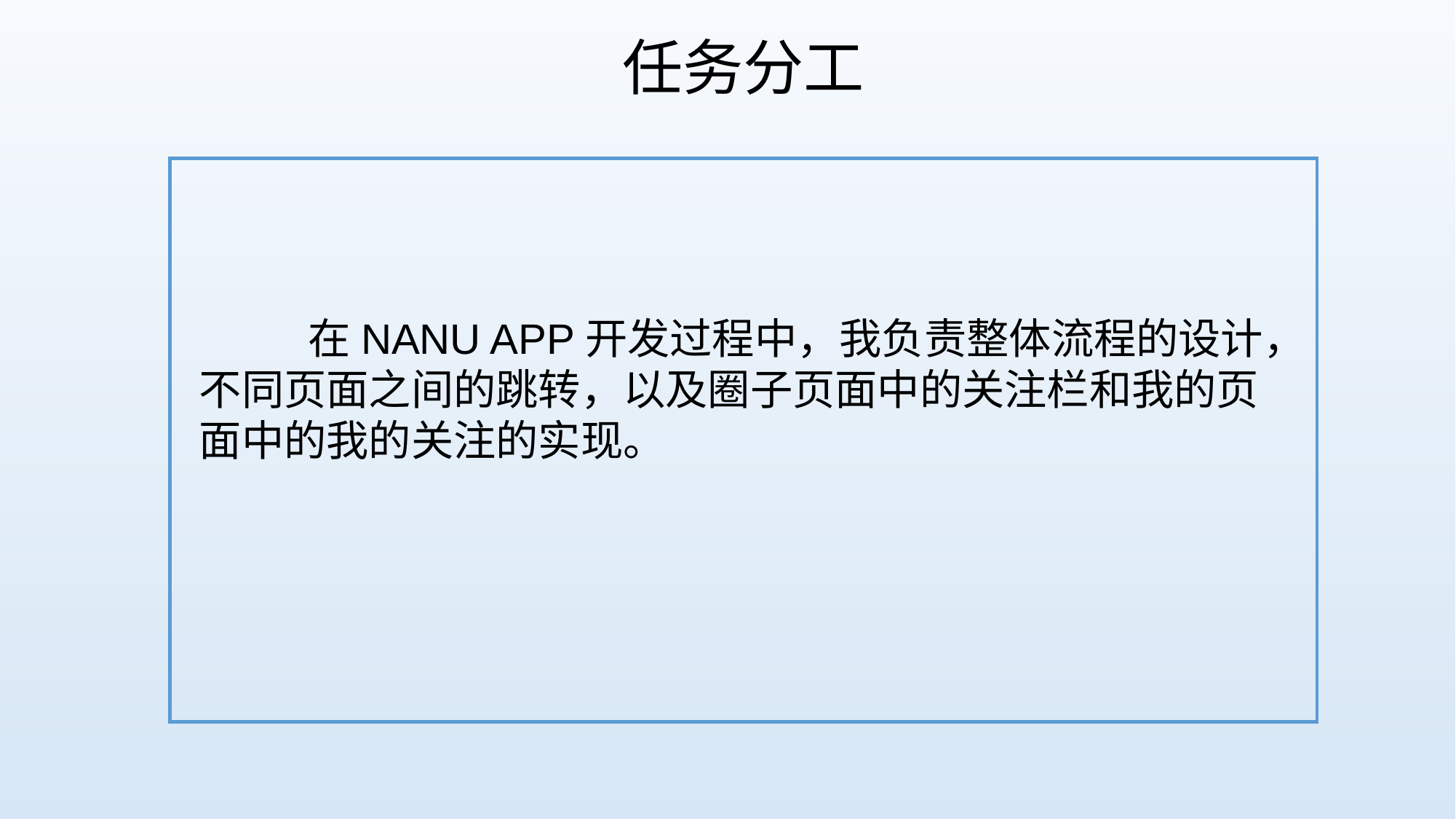

任务分工

	在NANU APP开发过程中，我负责整体流程的设计，
不同页面之间的跳转，以及圈子页面中的关注栏和我的页面中的我的关注的实现。